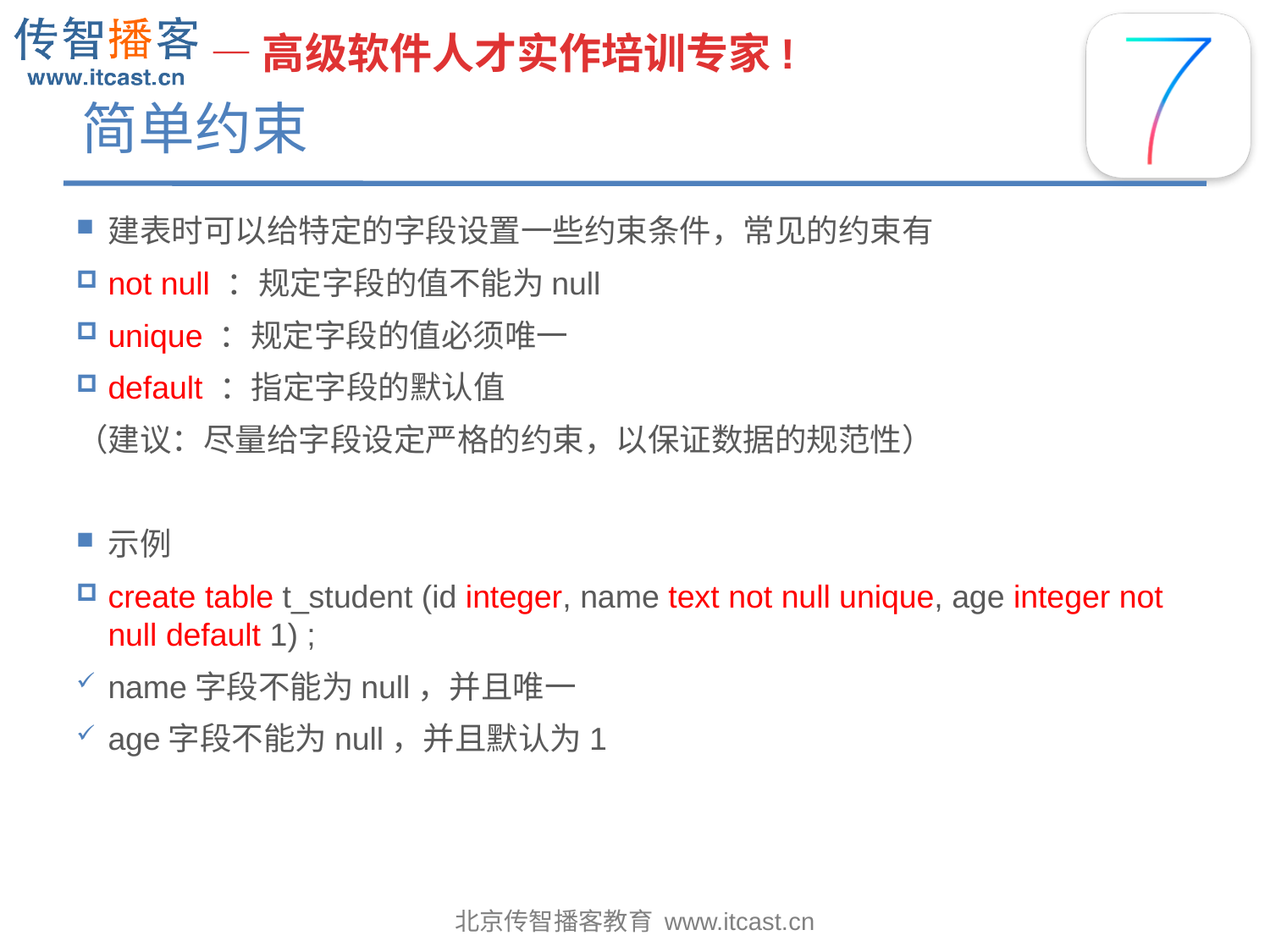

# 简单约束
建表时可以给特定的字段设置一些约束条件，常见的约束有
not null ：规定字段的值不能为null
unique ：规定字段的值必须唯一
default ：指定字段的默认值
（建议：尽量给字段设定严格的约束，以保证数据的规范性）

示例
create table t_student (id integer, name text not null unique, age integer not null default 1) ;
name字段不能为null，并且唯一
age字段不能为null，并且默认为1